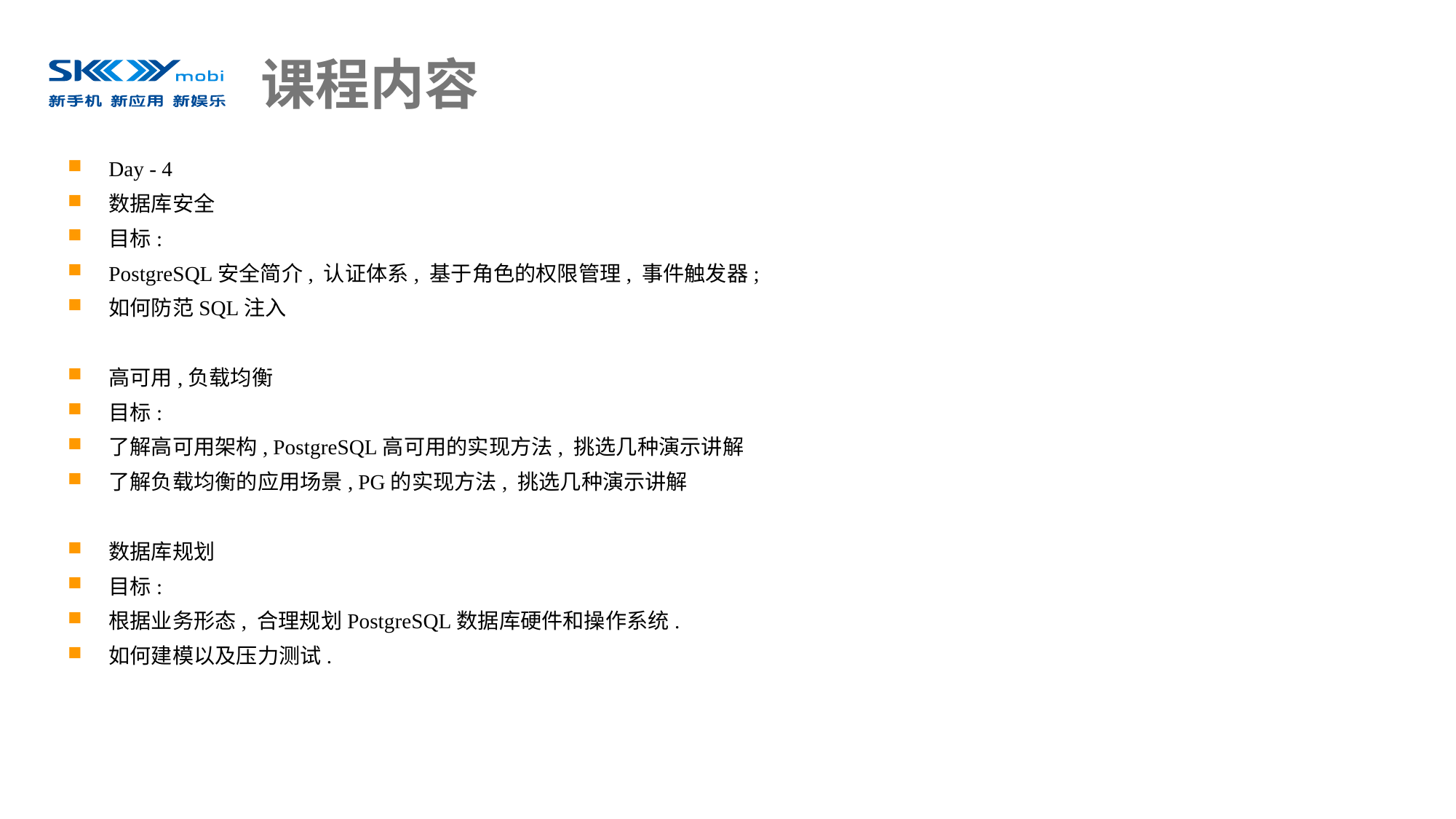

# 课程内容
Day - 4
数据库安全
目标:
PostgreSQL安全简介, 认证体系, 基于角色的权限管理, 事件触发器;
如何防范SQL注入

高可用,负载均衡
目标:
了解高可用架构, PostgreSQL高可用的实现方法, 挑选几种演示讲解
了解负载均衡的应用场景, PG的实现方法, 挑选几种演示讲解

数据库规划
目标:
根据业务形态, 合理规划PostgreSQL数据库硬件和操作系统.
如何建模以及压力测试.